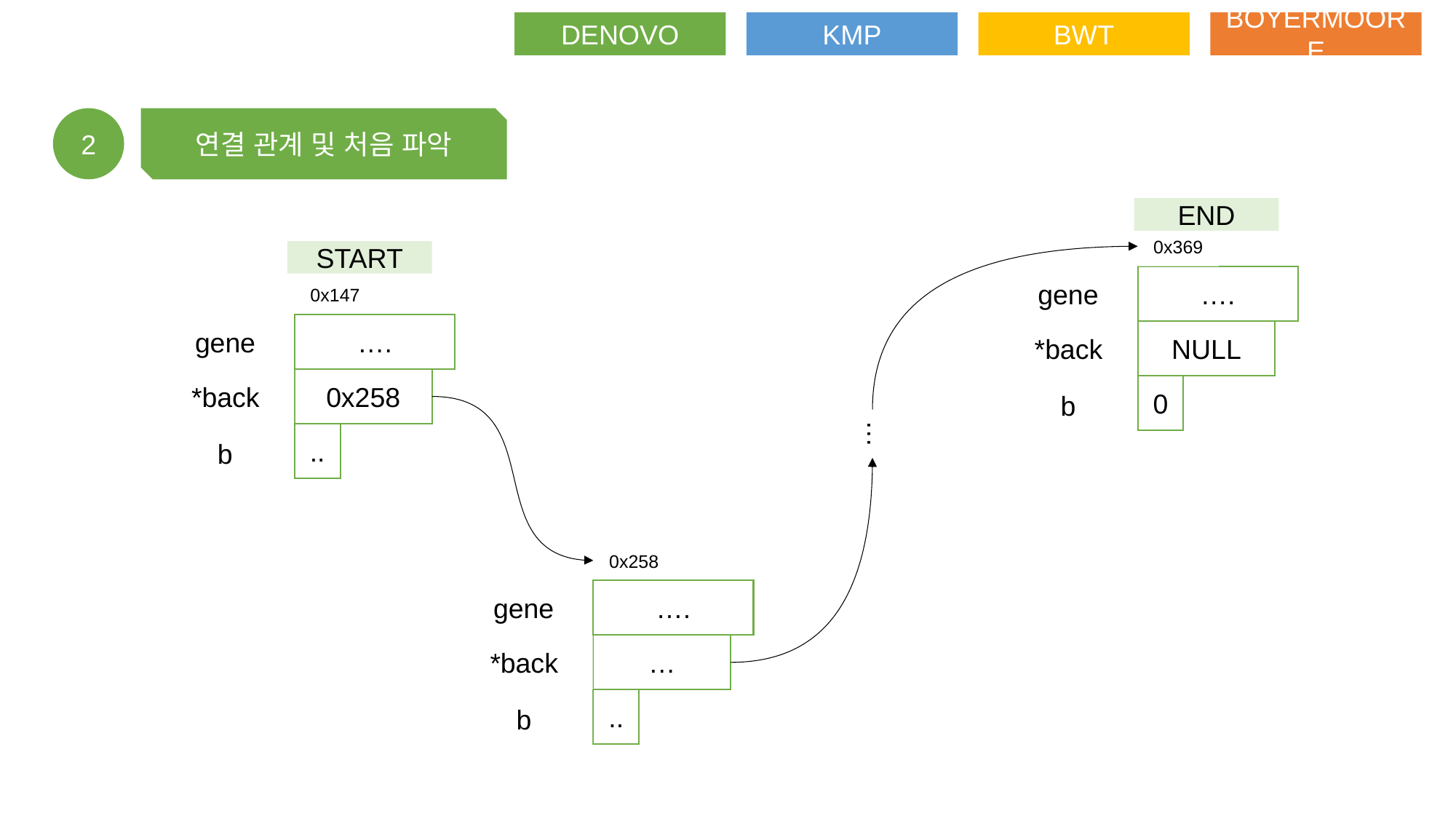

DENOVO
KMP
BWT
BOYERMOORE
2
연결 관계 및 처음 파악
END
0x369
gene
….
*back
NULL
0
b
START
0x147
gene
….
*back
0x258
..
b
…
0x258
gene
….
*back
…
..
b